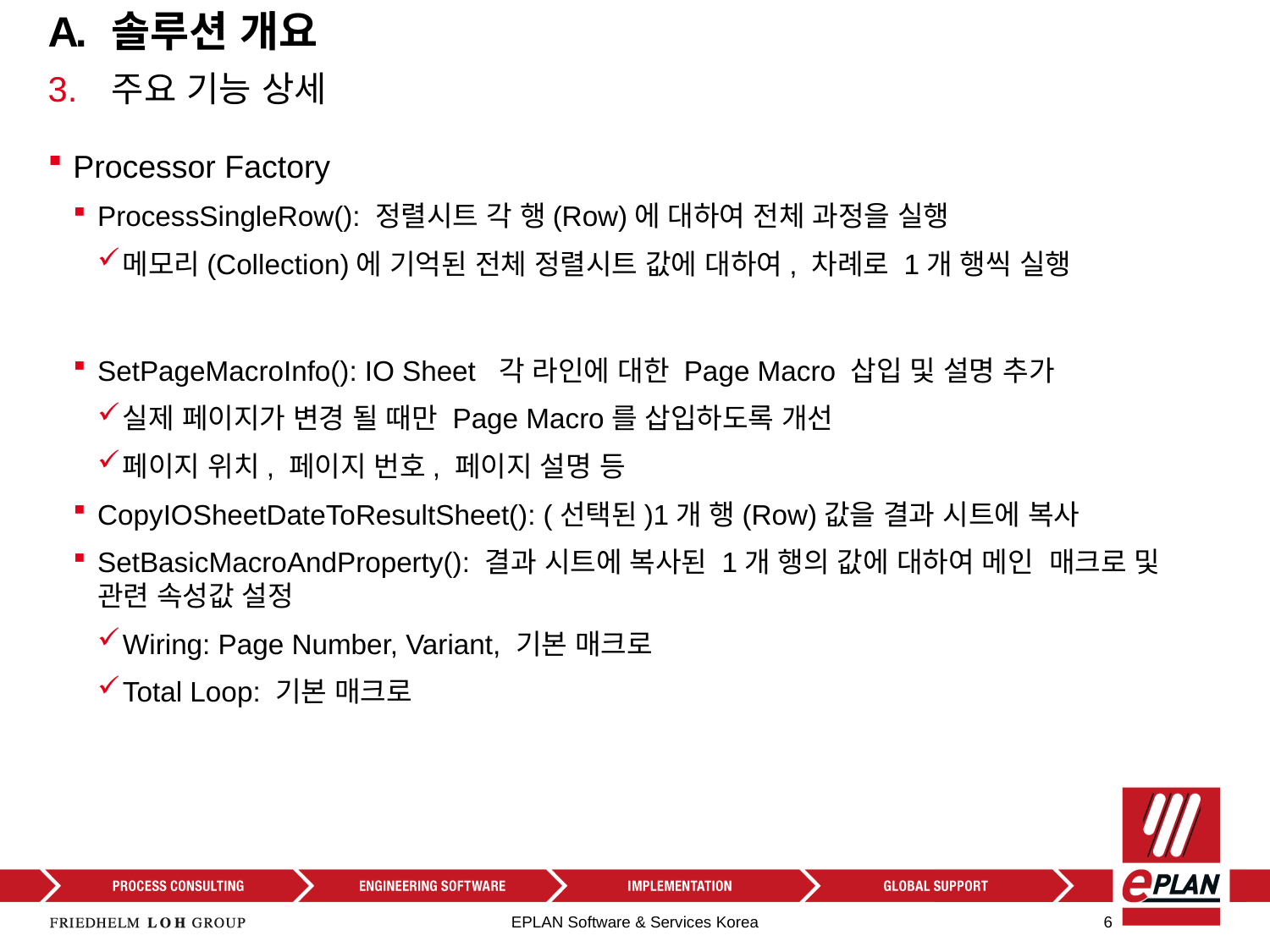

# 솔루션 개요
주요 기능 상세
Processor Factory
ProcessSingleRow(): 정렬시트 각 행(Row)에 대하여 전체 과정을 실행
메모리(Collection)에 기억된 전체 정렬시트 값에 대하여, 차례로 1개 행씩 실행

SetPageMacroInfo(): IO Sheet  각 라인에 대한 Page Macro 삽입 및 설명 추가
실제 페이지가 변경 될 때만 Page Macro를 삽입하도록 개선
페이지 위치, 페이지 번호, 페이지 설명 등
CopyIOSheetDateToResultSheet(): (선택된)1개 행(Row)값을 결과 시트에 복사
SetBasicMacroAndProperty(): 결과 시트에 복사된 1개 행의 값에 대하여 메인  매크로 및 관련 속성값 설정
Wiring: Page Number, Variant, 기본 매크로
Total Loop: 기본 매크로

EPLAN Software & Services Korea
6